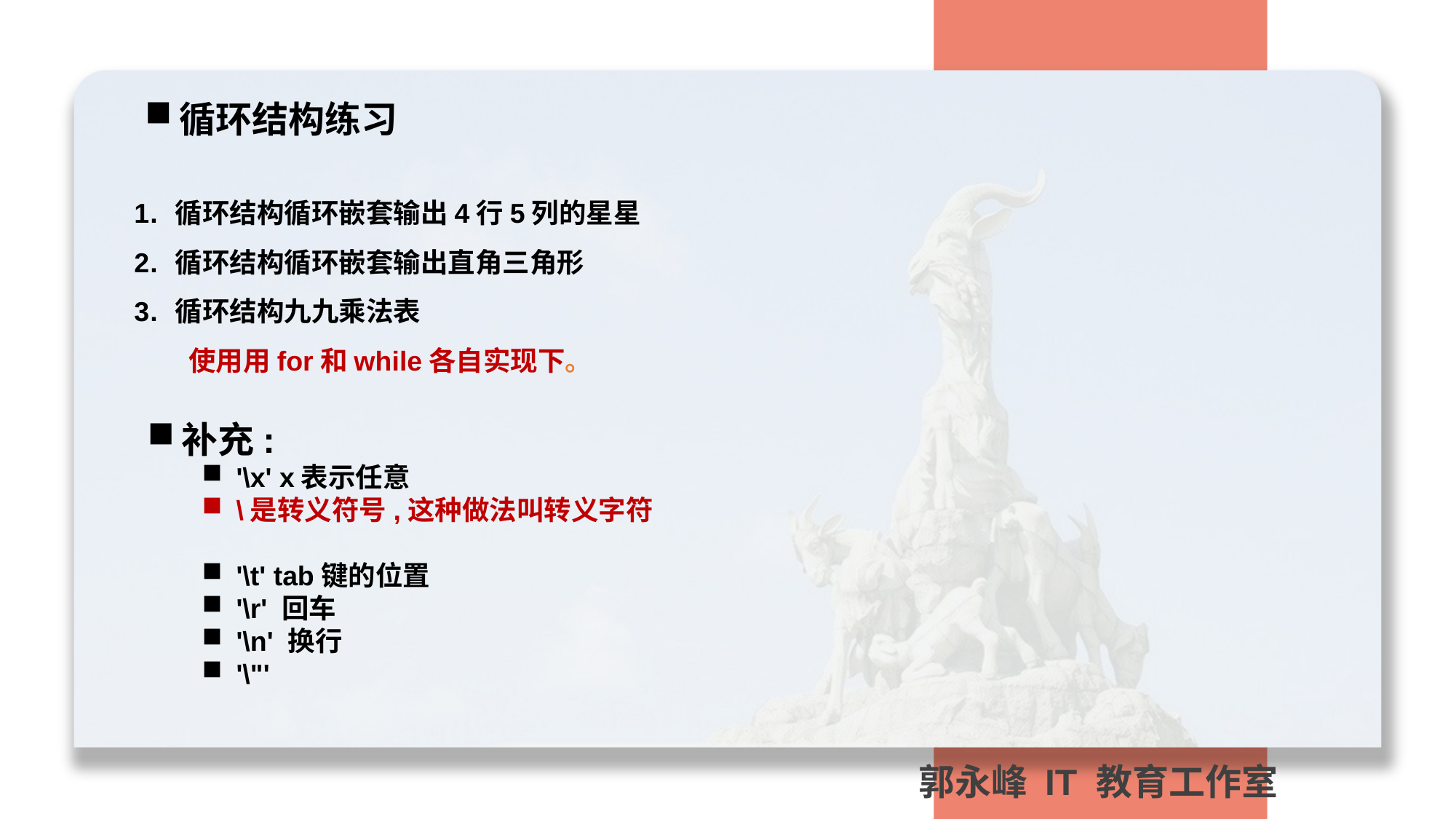

循环结构练习
循环结构循环嵌套输出4行5列的星星
循环结构循环嵌套输出直角三角形
循环结构九九乘法表
使用用for和while各自实现下。

补充:
'\x' x表示任意
\是转义符号,这种做法叫转义字符

'\t' tab键的位置
'\r' 回车
'\n' 换行
'\"'